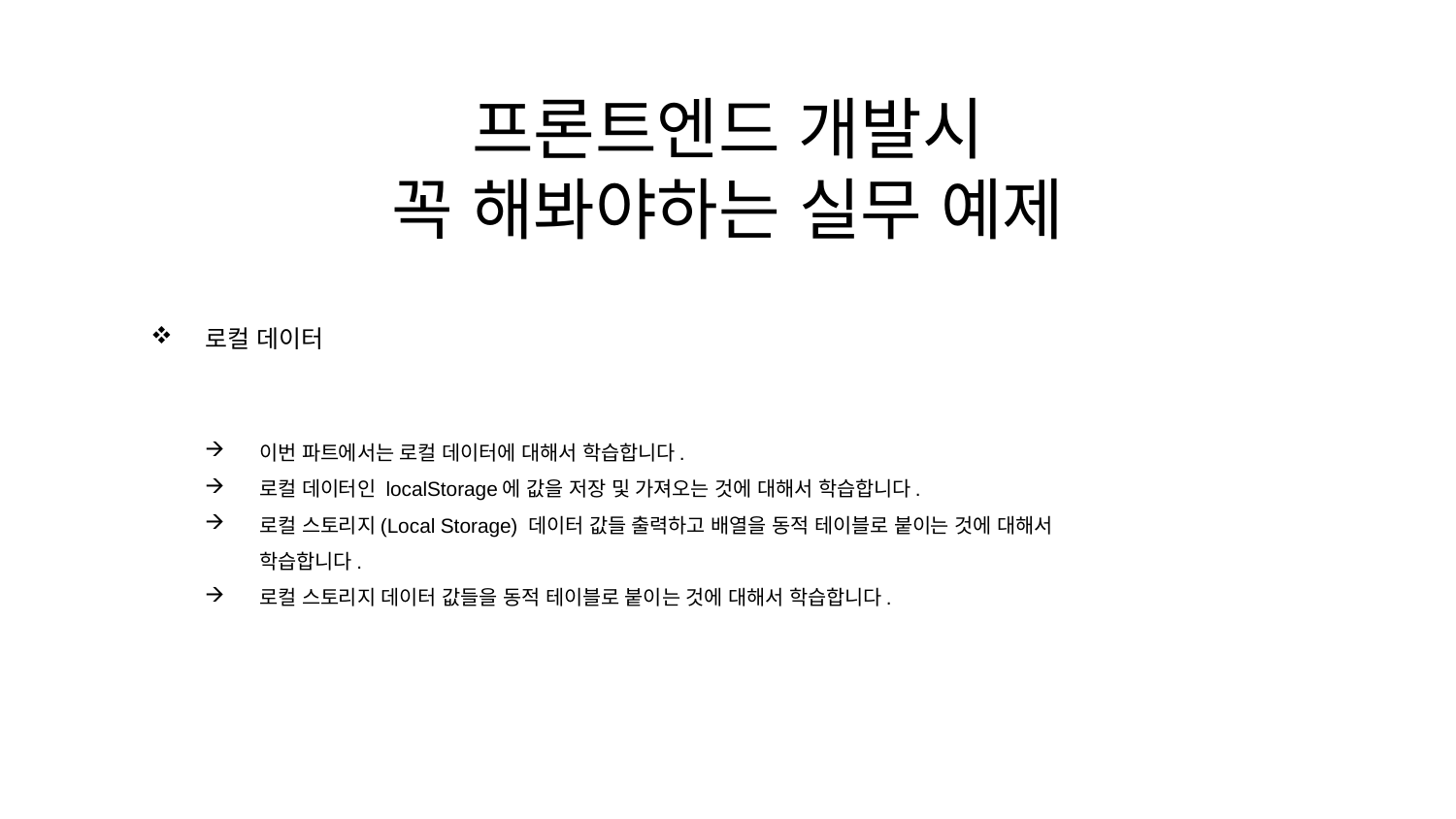

프론트엔드 개발시
꼭 해봐야하는 실무 예제
로컬 데이터
이번 파트에서는 로컬 데이터에 대해서 학습합니다.
로컬 데이터인 localStorage에 값을 저장 및 가져오는 것에 대해서 학습합니다.
로컬 스토리지(Local Storage) 데이터 값들 출력하고 배열을 동적 테이블로 붙이는 것에 대해서 학습합니다.
로컬 스토리지 데이터 값들을 동적 테이블로 붙이는 것에 대해서 학습합니다.